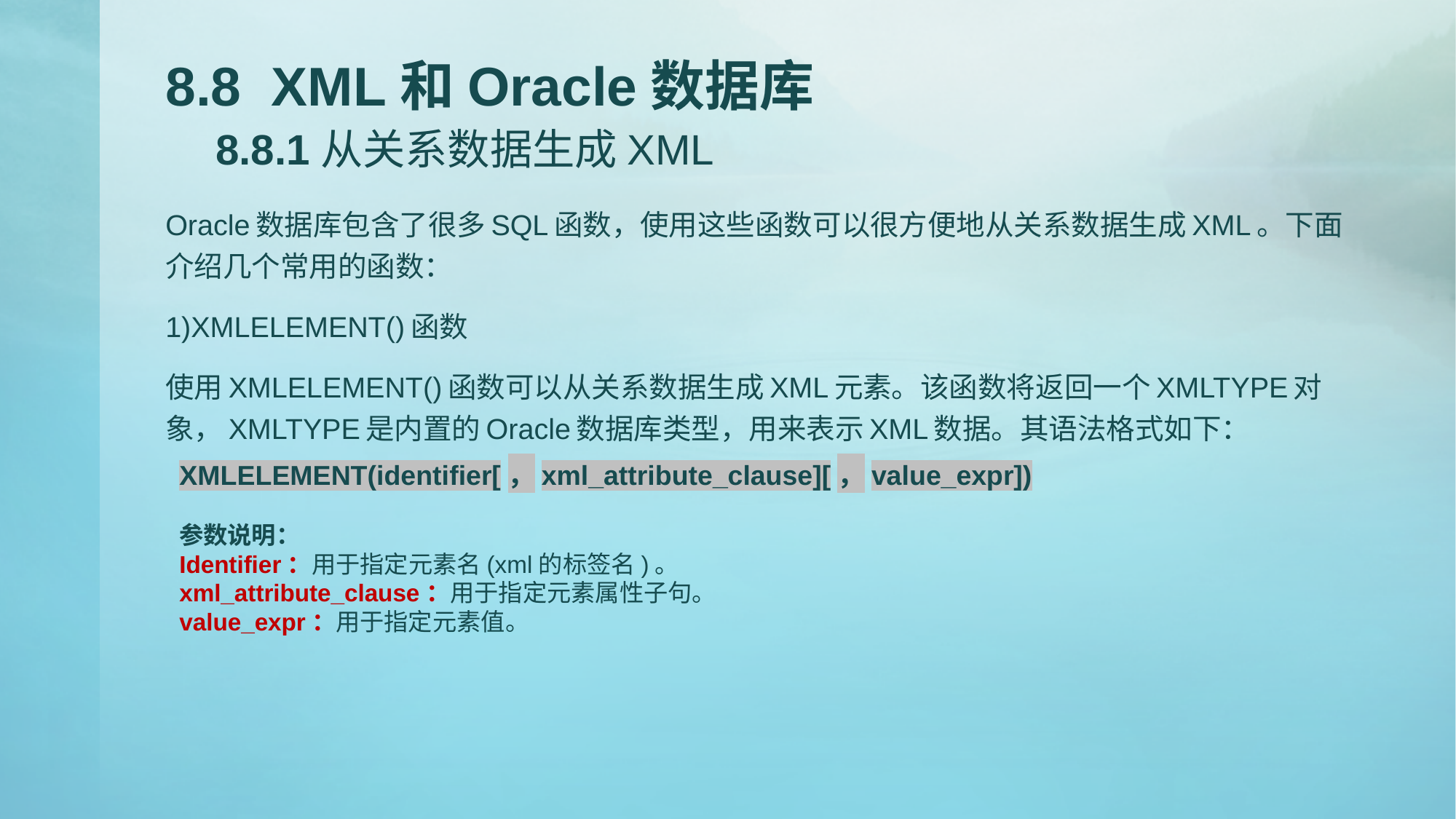

# 8.8  XML和Oracle数据库 8.8.1从关系数据生成XML
Oracle数据库包含了很多SQL函数，使用这些函数可以很方便地从关系数据生成XML。下面介绍几个常用的函数：
1)XMLELEMENT()函数
使用XMLELEMENT()函数可以从关系数据生成XML元素。该函数将返回一个XMLTYPE对象，XMLTYPE是内置的Oracle数据库类型，用来表示XML数据。其语法格式如下：
XMLELEMENT(identifier[，xml_attribute_clause][，value_expr])

参数说明：
Identifier：用于指定元素名(xml的标签名)。
xml_attribute_clause：用于指定元素属性子句。
value_expr：用于指定元素值。